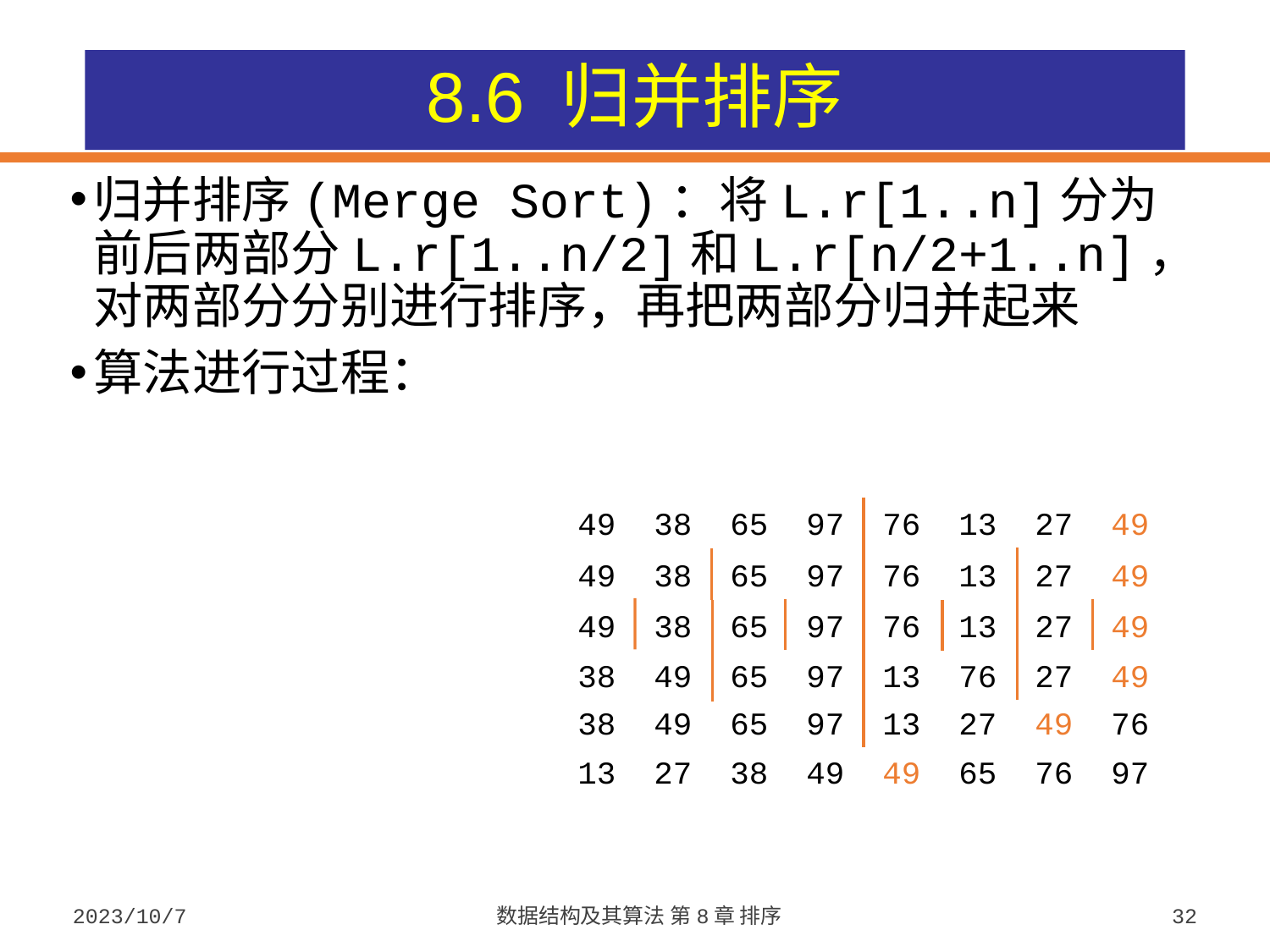

# 8.6 归并排序
归并排序(Merge Sort)：将L.r[1..n]分为前后两部分L.r[1..n/2]和L.r[n/2+1..n]，对两部分分别进行排序，再把两部分归并起来
算法进行过程：
49  38  65  97  76  13  27  49
49  38  65  97  76  13  27  49
49  38  65  97  76  13  27  49
38  49  65  97  13  76  27  49
38  49  65  97  13  27  49  76
13  27  38  49  49  65  76  97
2023/10/7
数据结构及其算法 第8章 排序
32